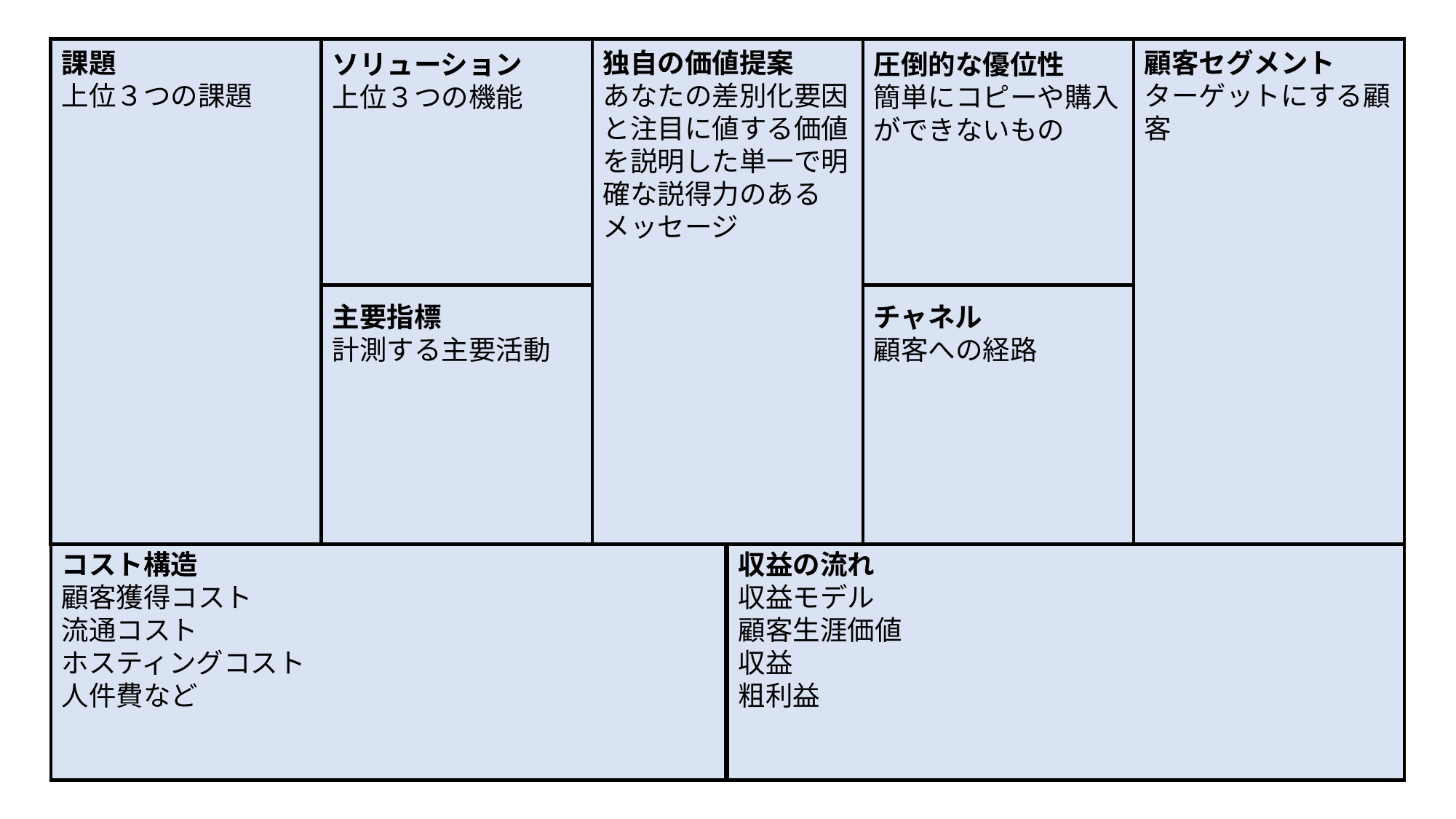

ソリューション
上位３つの機能

圧倒的な優位性
簡単にコピーや購入ができないもの

顧客セグメント
ターゲットにする顧客

独自の価値提案
あなたの差別化要因と注目に値する価値を説明した単一で明確な説得力のあるメッセージ

課題
上位３つの課題

チャネル
顧客への経路

主要指標
計測する主要活動

収益の流れ
収益モデル
顧客生涯価値
収益
粗利益

コスト構造
顧客獲得コスト
流通コスト
ホスティングコスト
人件費など